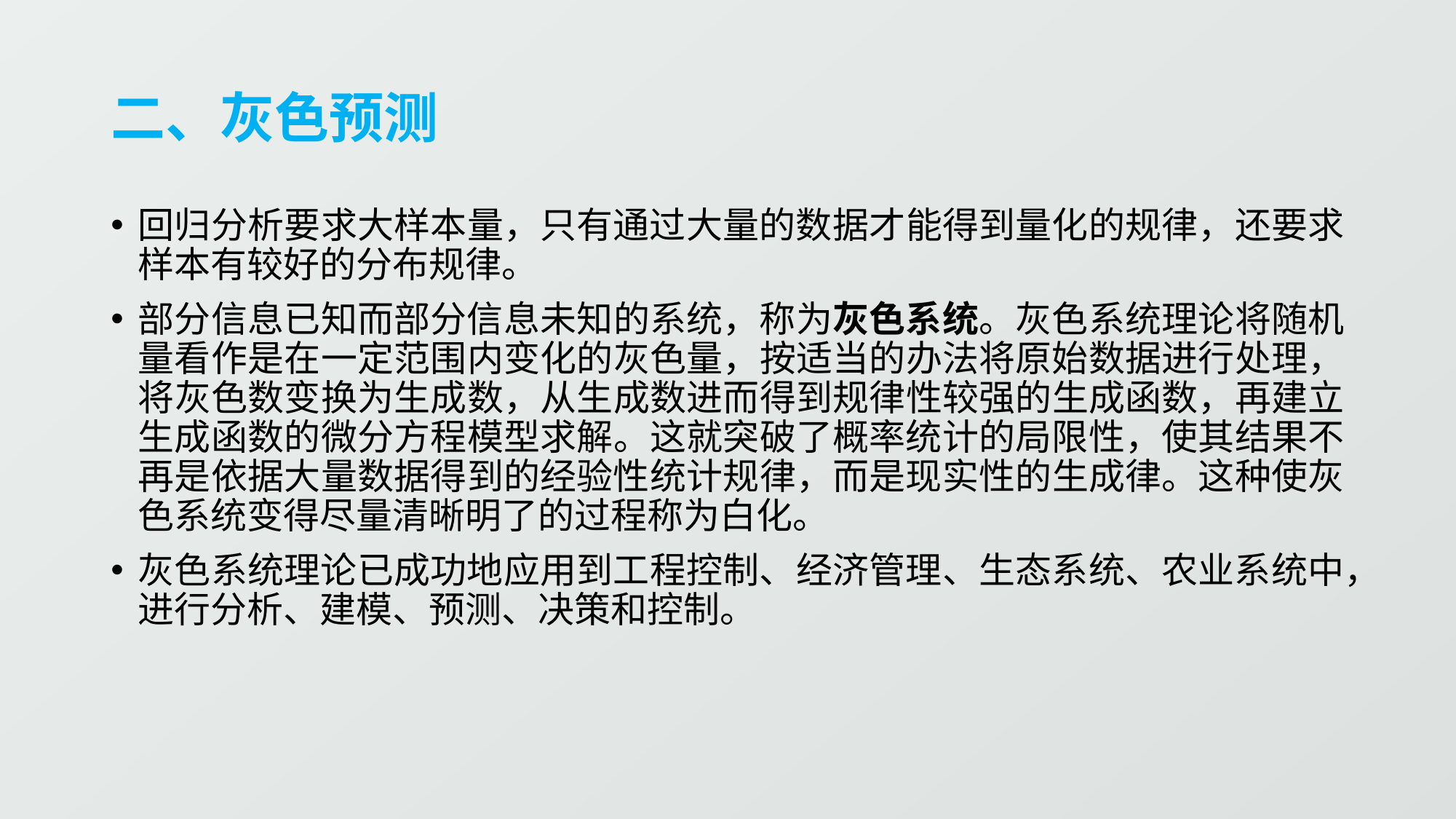

# 二、灰色预测
回归分析要求大样本量，只有通过大量的数据才能得到量化的规律，还要求样本有较好的分布规律。
部分信息已知而部分信息未知的系统，称为灰色系统。灰色系统理论将随机量看作是在一定范围内变化的灰色量，按适当的办法将原始数据进行处理，将灰色数变换为生成数，从生成数进而得到规律性较强的生成函数，再建立生成函数的微分方程模型求解。这就突破了概率统计的局限性，使其结果不再是依据大量数据得到的经验性统计规律，而是现实性的生成律。这种使灰色系统变得尽量清晰明了的过程称为白化。
灰色系统理论已成功地应用到工程控制、经济管理、生态系统、农业系统中，进行分析、建模、预测、决策和控制。